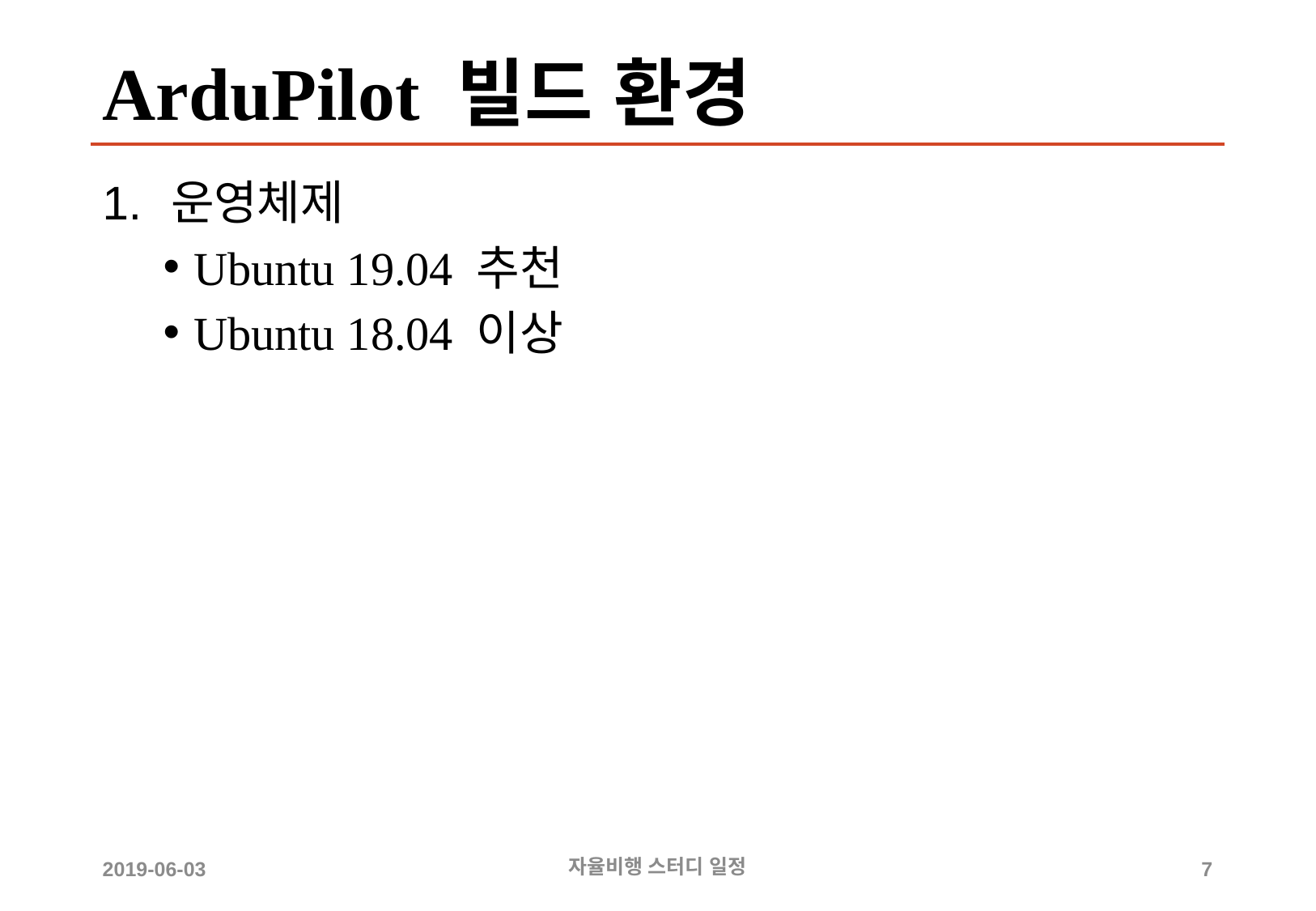

# ArduPilot 빌드 환경
운영체제
Ubuntu 19.04 추천
Ubuntu 18.04 이상
2019-06-03
자율비행 스터디 일정
7